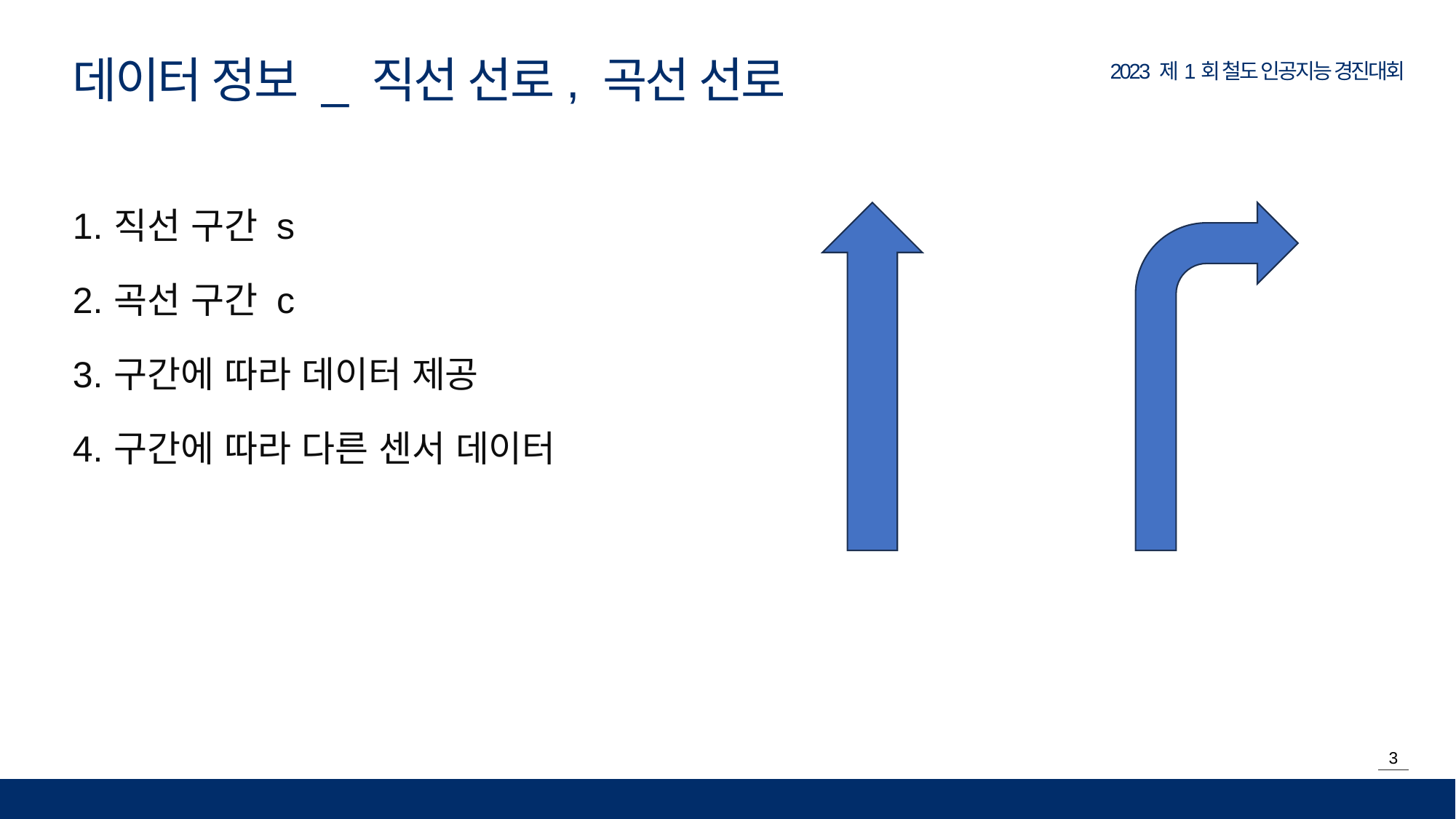

데이터 정보 _ 직선 선로, 곡선 선로
직선 구간 s
곡선 구간 c
구간에 따라 데이터 제공
구간에 따라 다른 센서 데이터